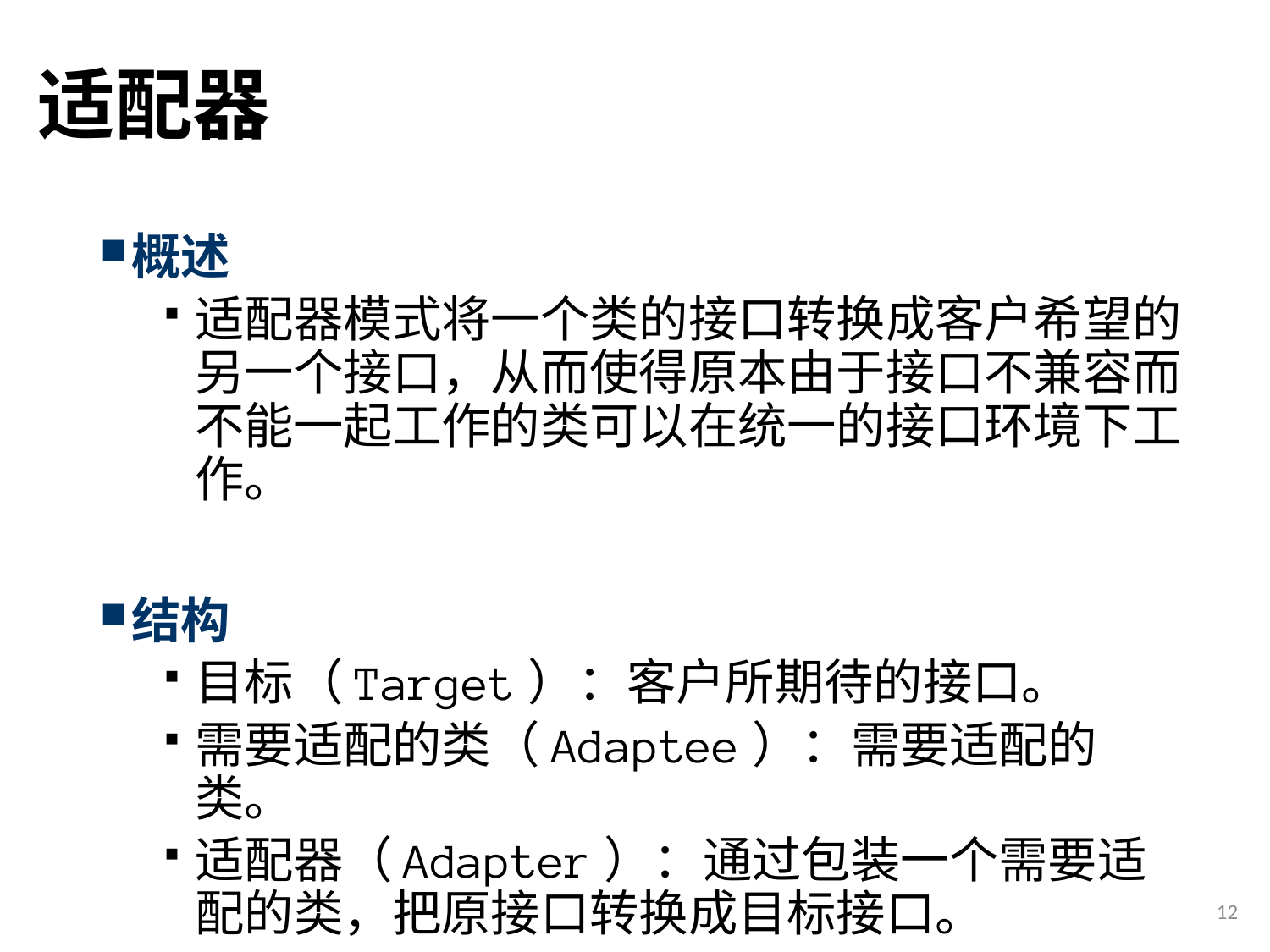

# 适配器
概述
适配器模式将一个类的接口转换成客户希望的另一个接口，从而使得原本由于接口不兼容而不能一起工作的类可以在统一的接口环境下工作。

结构
目标（Target）：客户所期待的接口。
需要适配的类（Adaptee）：需要适配的类。
适配器（Adapter）：通过包装一个需要适配的类，把原接口转换成目标接口。
12